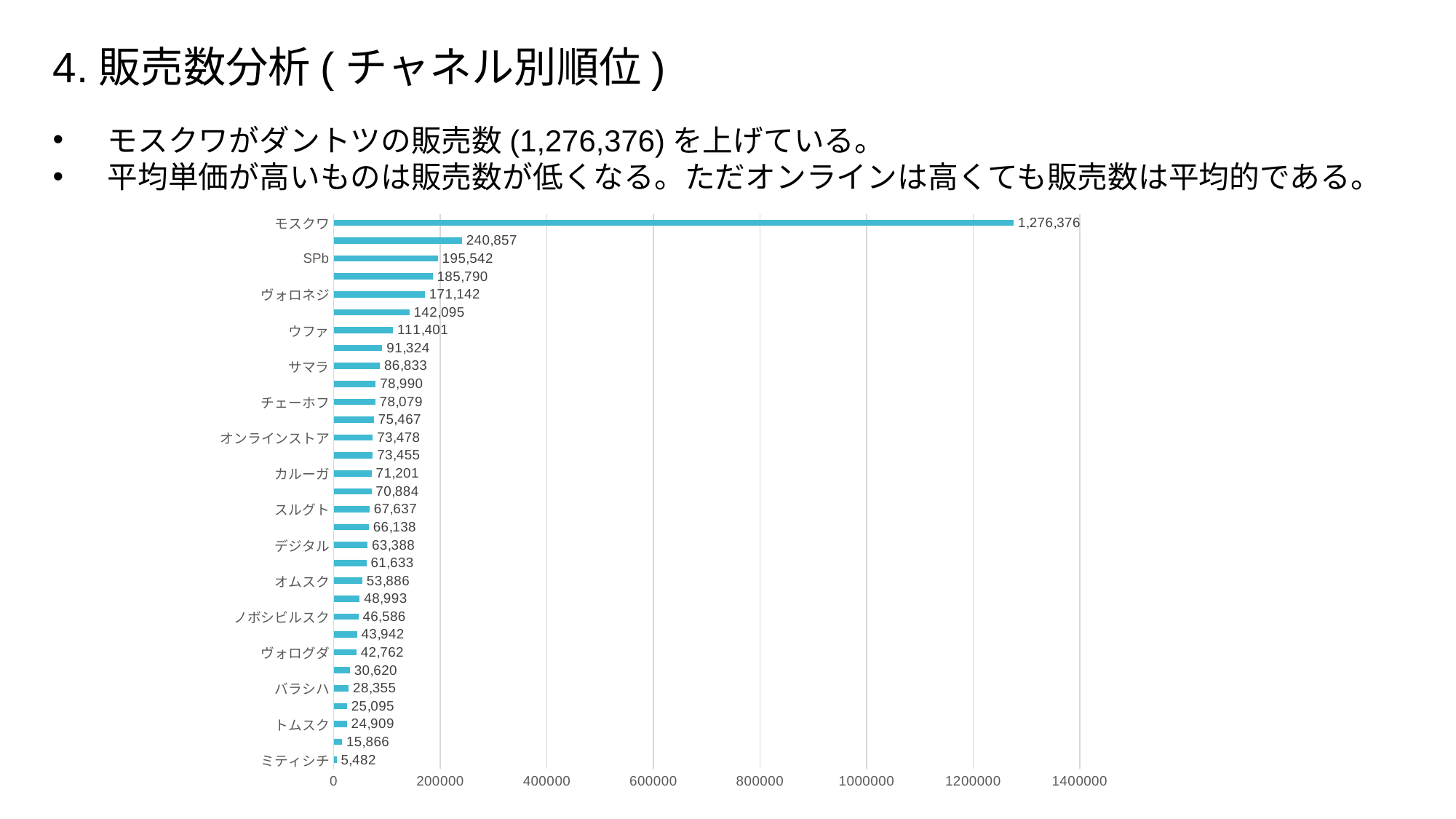

4.販売数分析(チャネル別順位)
モスクワがダントツの販売数(1,276,376)を上げている。
平均単価が高いものは販売数が低くなる。ただオンラインは高くても販売数は平均的である。

### Chart

| Category |  |
|---|---|
| ミティシチ | 5482.0 |
| 訪問 | 15866.0 |
| トムスク | 24909.0 |
| ジュコフスキー | 25095.0 |
| バラシハ | 28355.0 |
| アディゲア | 30620.0 |
| ヴォログダ | 42762.0 |
| ヴォルスキー | 43942.0 |
| ノボシビルスク | 46586.0 |
| ヤロスラブリ | 48993.0 |
| オムスク | 53886.0 |
| コロムナ | 61633.0 |
| デジタル | 63388.0 |
| カザン | 66138.0 |
| スルグト | 67637.0 |
| ロストフ・ナ・ドヌ | 70884.0 |
| カルーガ | 71201.0 |
| クルスク | 73455.0 |
| オンラインストア | 73478.0 |
| N.ノヴゴロド | 75467.0 |
| チェーホフ | 78079.0 |
| セルギエフ | 78990.0 |
| サマラ | 86833.0 |
| クラスノヤルスク | 91324.0 |
| ウファ | 111401.0 |
| チュメニ | 142095.0 |
| ヴォロネジ | 171142.0 |
| ヒムキ | 185790.0 |
| SPb | 195542.0 |
| ヤクーツク | 240857.0 |
| モスクワ | 1276376.0 |